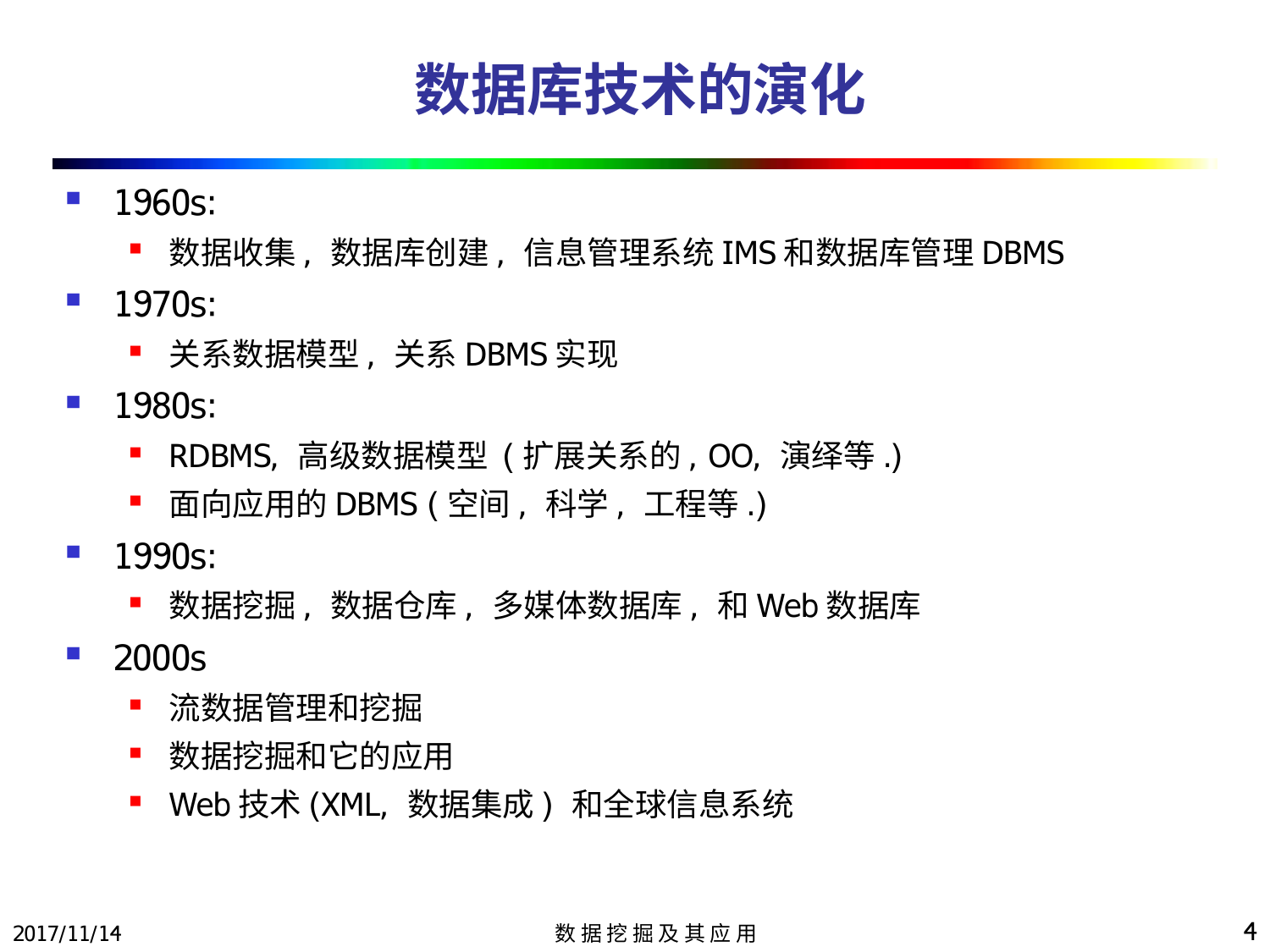

# 数据库技术的演化
1960s:
数据收集, 数据库创建, 信息管理系统IMS和数据库管理DBMS
1970s:
关系数据模型, 关系DBMS实现
1980s:
RDBMS, 高级数据模型 (扩展关系的, OO, 演绎等.)
面向应用的DBMS (空间, 科学, 工程等.)
1990s:
数据挖掘, 数据仓库, 多媒体数据库, 和Web数据库
2000s
流数据管理和挖掘
数据挖掘和它的应用
Web技术(XML, 数据集成) 和全球信息系统
2017/11/14
4
数 据 挖 掘 及 其 应 用